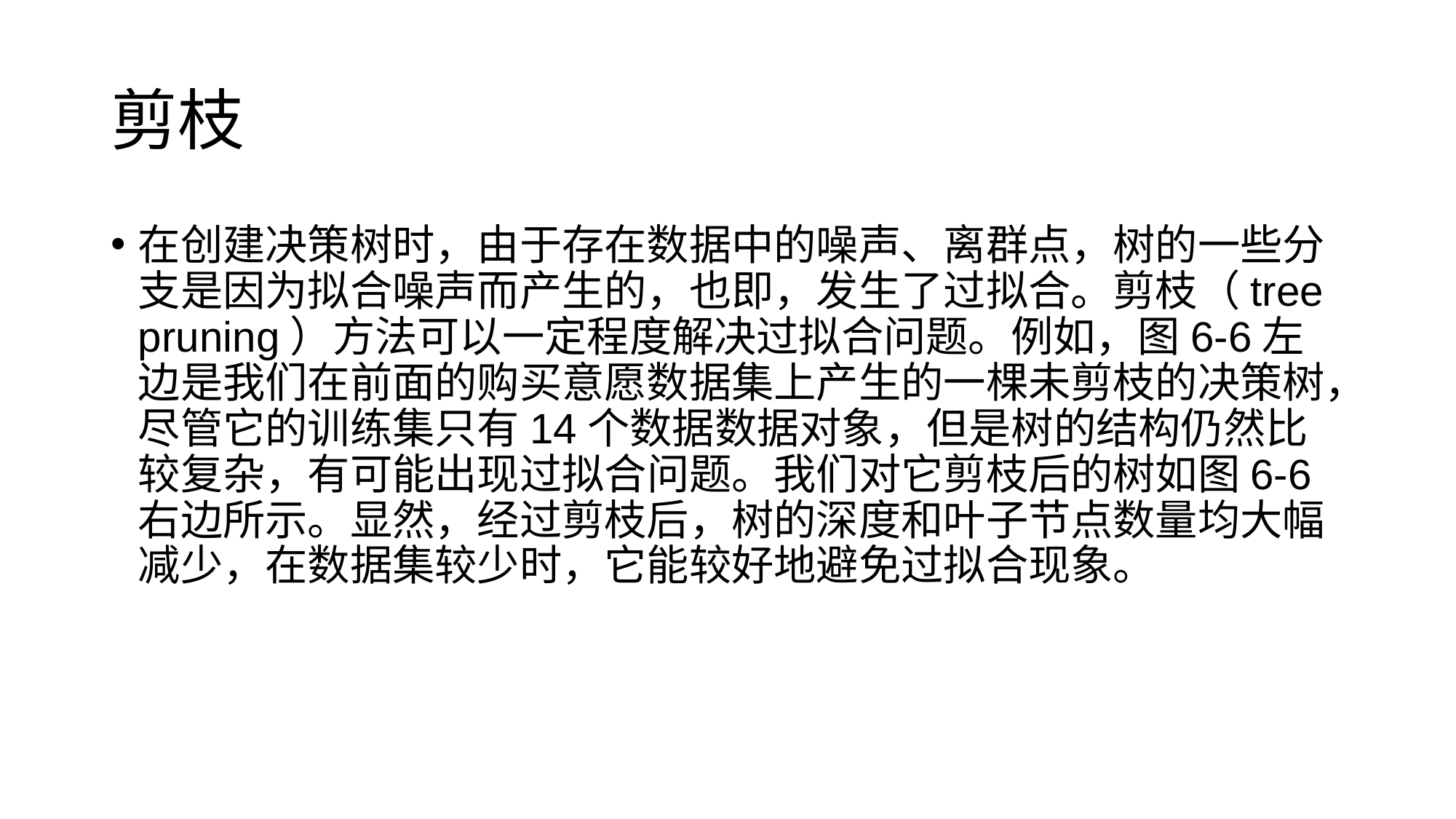

# 剪枝
在创建决策树时，由于存在数据中的噪声、离群点，树的一些分支是因为拟合噪声而产生的，也即，发生了过拟合。剪枝（tree pruning）方法可以一定程度解决过拟合问题。例如，图6-6左边是我们在前面的购买意愿数据集上产生的一棵未剪枝的决策树，尽管它的训练集只有14个数据数据对象，但是树的结构仍然比较复杂，有可能出现过拟合问题。我们对它剪枝后的树如图6-6右边所示。显然，经过剪枝后，树的深度和叶子节点数量均大幅减少，在数据集较少时，它能较好地避免过拟合现象。